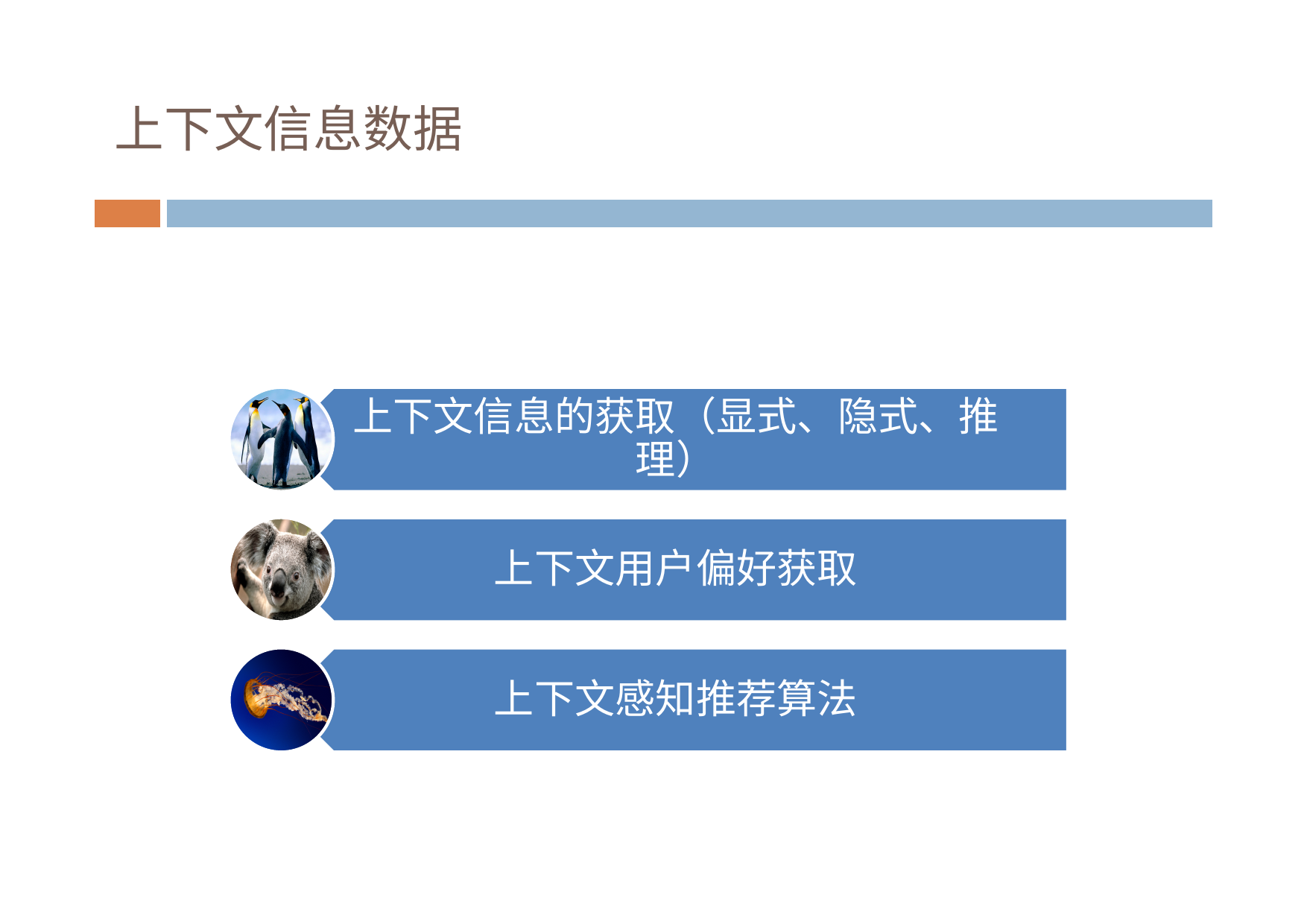

上下文信息数据

上下文信息的获取（显式、隐式、推理）
上下文用户偏好获取
上下文感知推荐算法